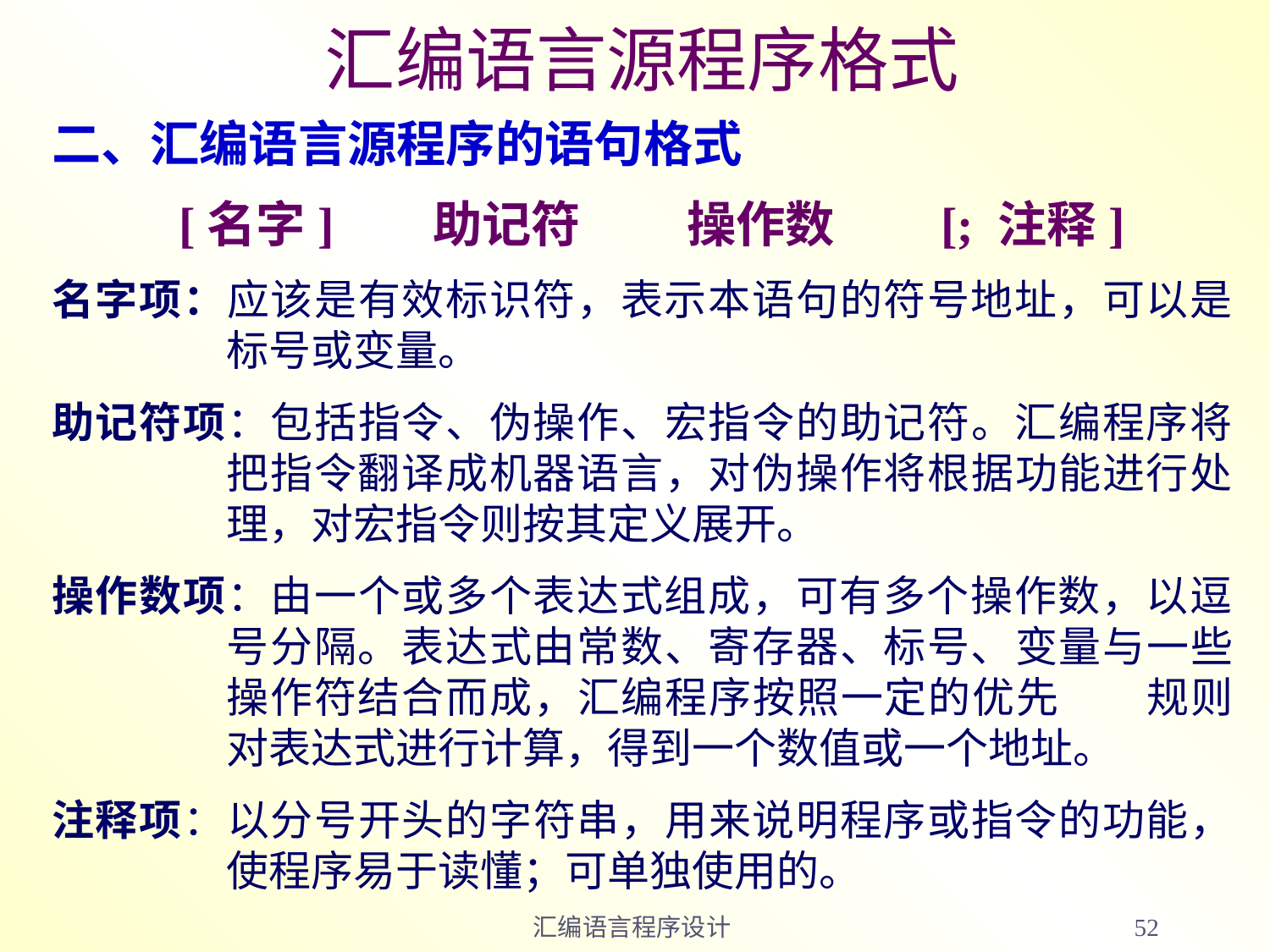

# 汇编语言源程序格式
二、汇编语言源程序的语句格式
	[名字]	助记符 	操作数	[; 注释]
名字项：应该是有效标识符，表示本语句的符号地址，可以是标号或变量。
助记符项：包括指令、伪操作、宏指令的助记符。汇编程序将把指令翻译成机器语言，对伪操作将根据功能进行处理，对宏指令则按其定义展开。
操作数项：由一个或多个表达式组成，可有多个操作数，以逗号分隔。表达式由常数、寄存器、标号、变量与一些操作符结合而成，汇编程序按照一定的优先	规则对表达式进行计算，得到一个数值或一个地址。
注释项：以分号开头的字符串，用来说明程序或指令的功能，使程序易于读懂；可单独使用的。
汇编语言程序设计
52